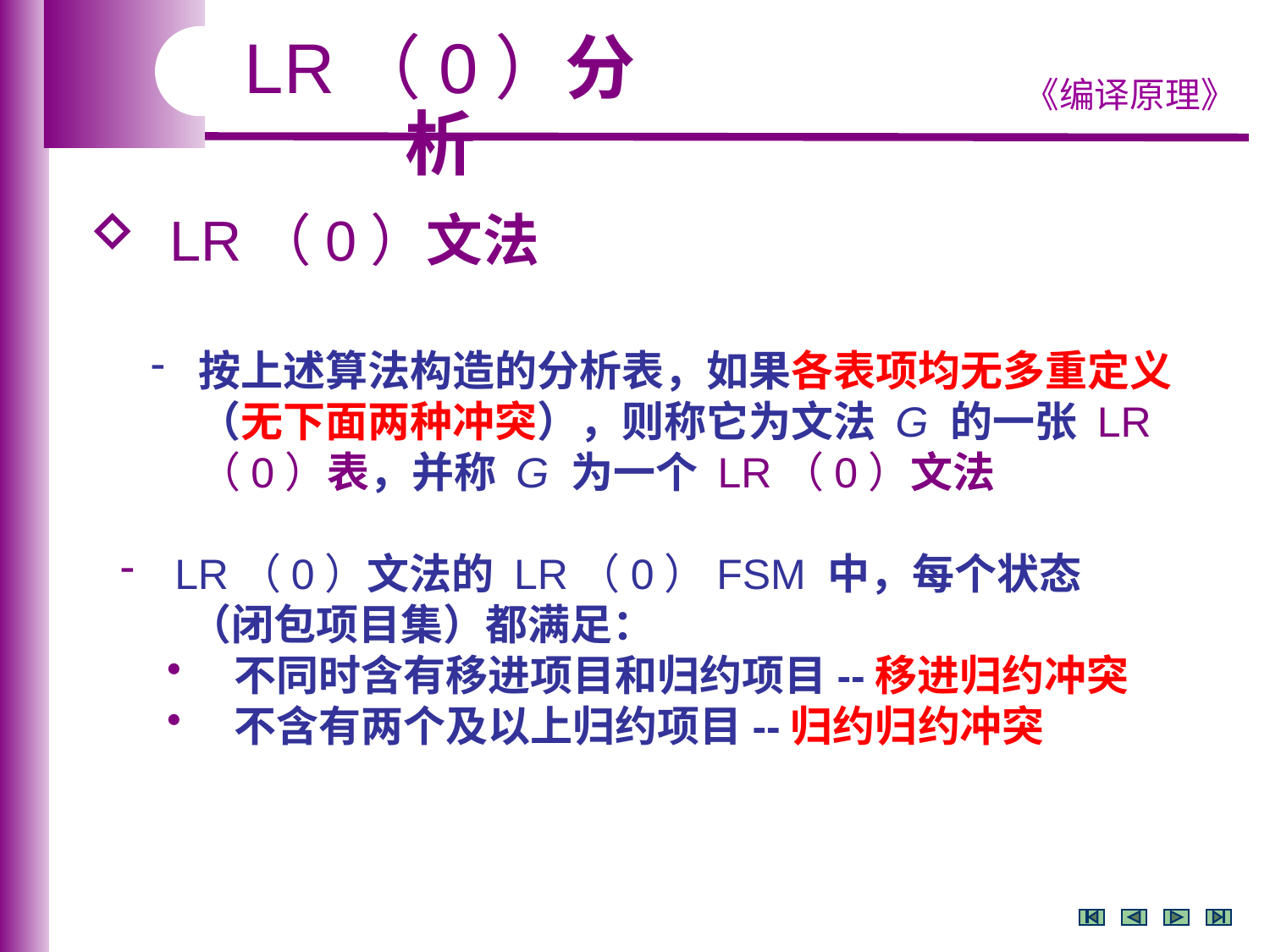

LR（0）分析
  LR（0）文法

按上述算法构造的分析表，如果各表项均无多重定义（无下面两种冲突），则称它为文法 G 的一张 LR（0）表，并称 G 为一个 LR（0）文法

  LR（0）文法的 LR（0）FSM 中，每个状态
   （闭包项目集）都满足：
 不同时含有移进项目和归约项目--移进归约冲突
 不含有两个及以上归约项目--归约归约冲突